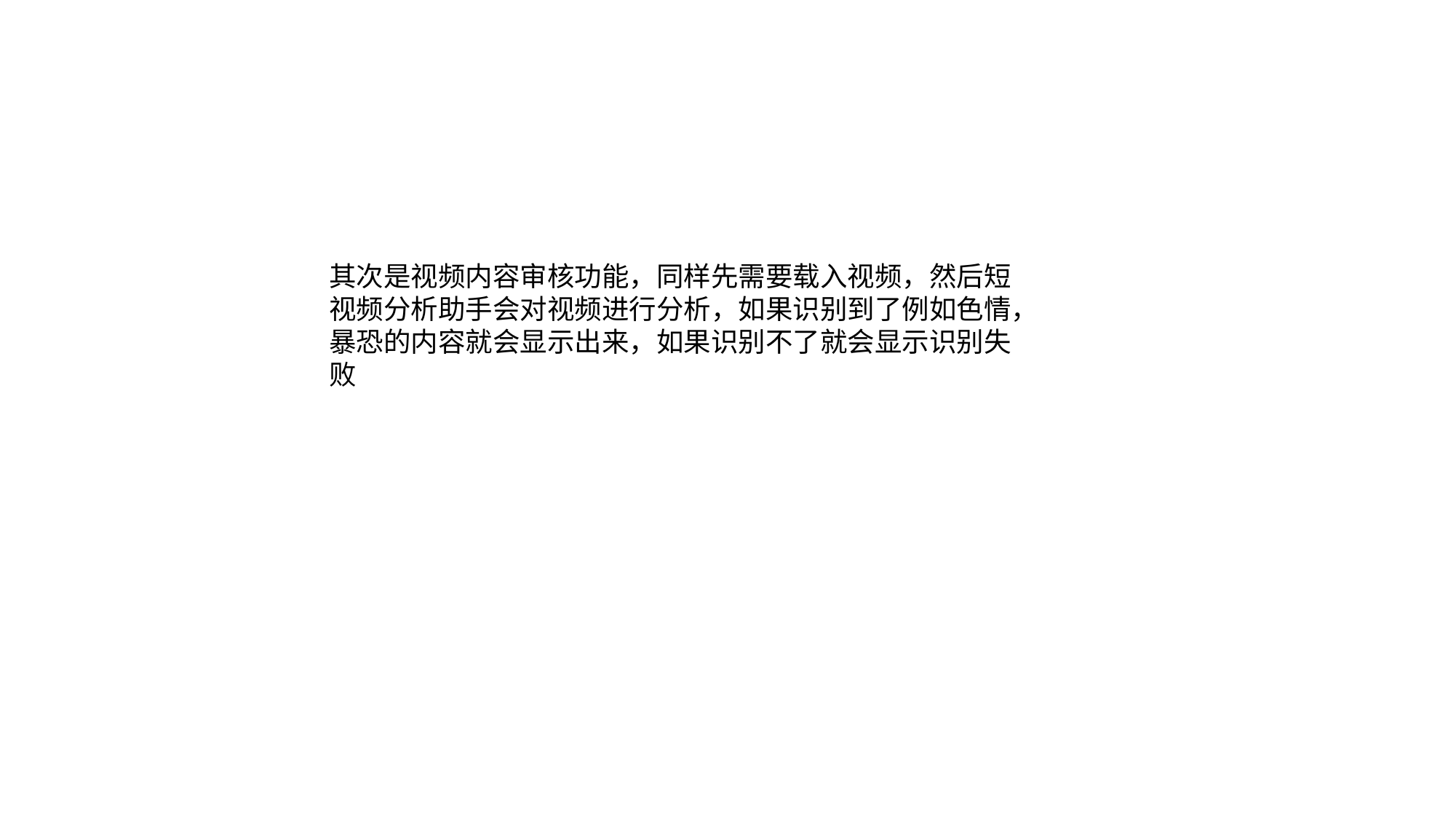

其次是视频内容审核功能，同样先需要载入视频，然后短视频分析助手会对视频进行分析，如果识别到了例如色情，暴恐的内容就会显示出来，如果识别不了就会显示识别失败